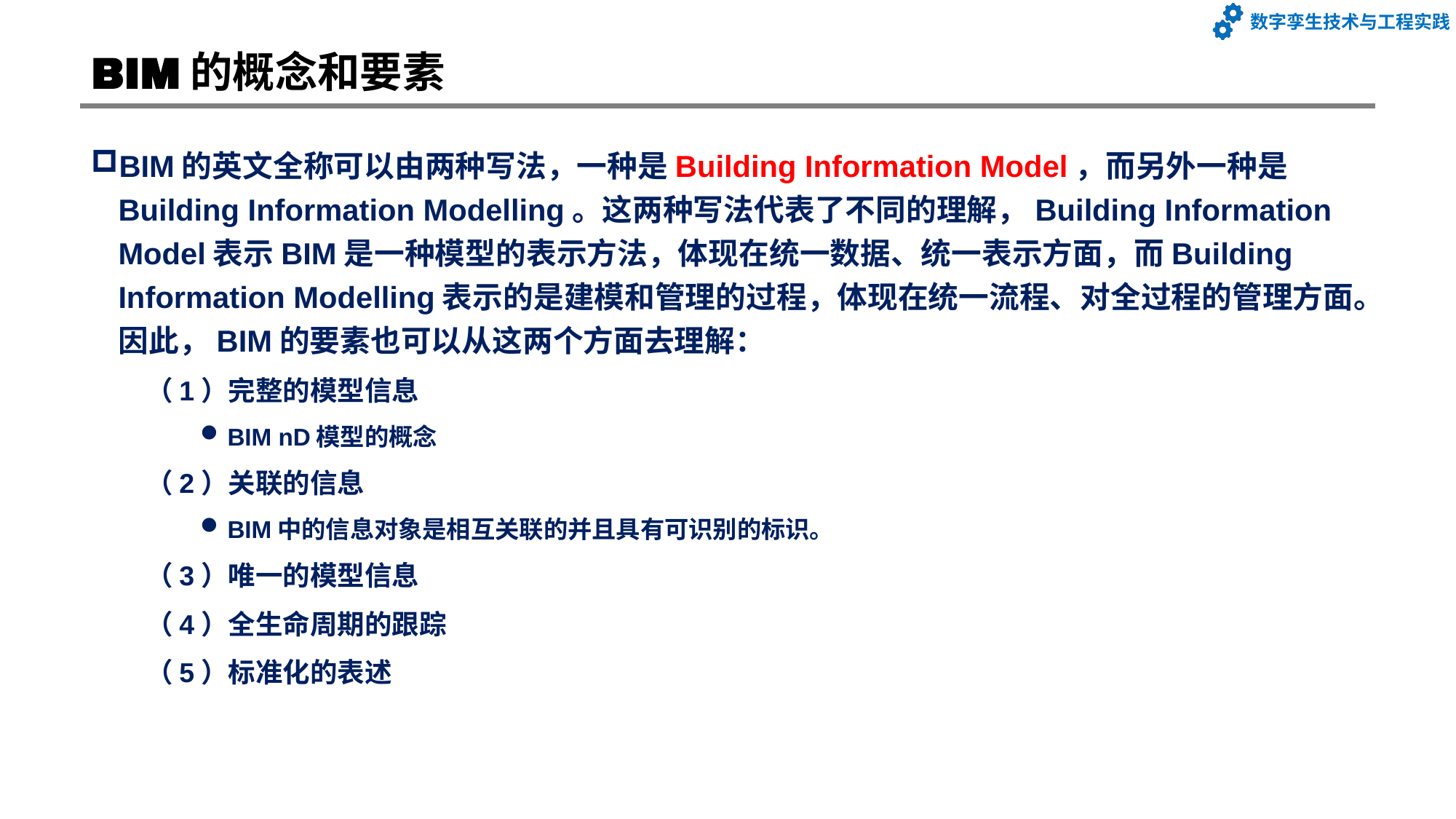

# BIM的概念和要素
BIM的英文全称可以由两种写法，一种是Building Information Model，而另外一种是Building Information Modelling。这两种写法代表了不同的理解，Building Information Model表示BIM是一种模型的表示方法，体现在统一数据、统一表示方面，而Building Information Modelling表示的是建模和管理的过程，体现在统一流程、对全过程的管理方面。因此，BIM的要素也可以从这两个方面去理解：
（1）完整的模型信息
BIM nD模型的概念
（2）关联的信息
BIM中的信息对象是相互关联的并且具有可识别的标识。
（3）唯一的模型信息
（4）全生命周期的跟踪
（5）标准化的表述